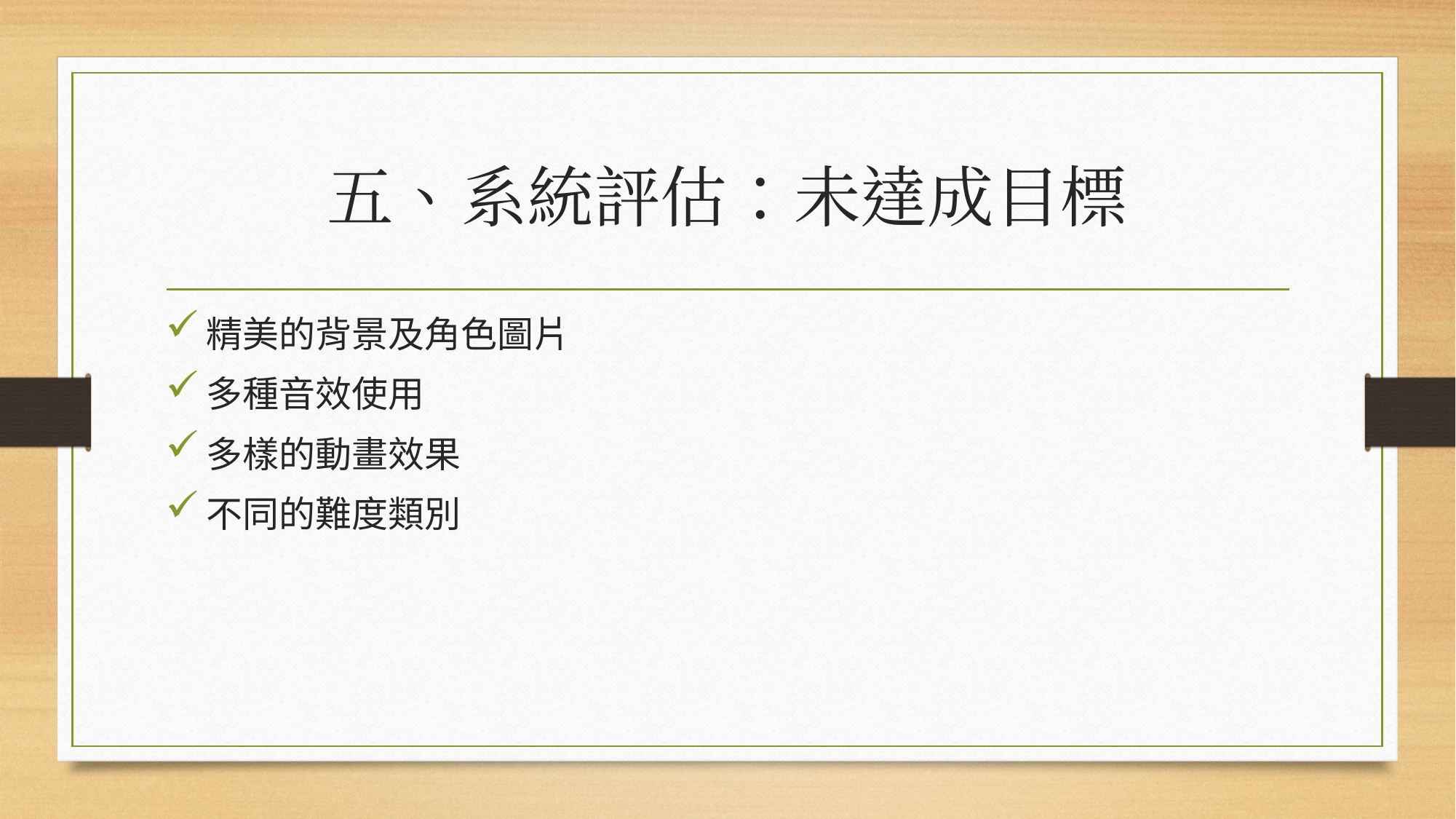

# 五、系統評估：未達成目標
精美的背景及角色圖片
多種音效使用
多樣的動畫效果
不同的難度類別